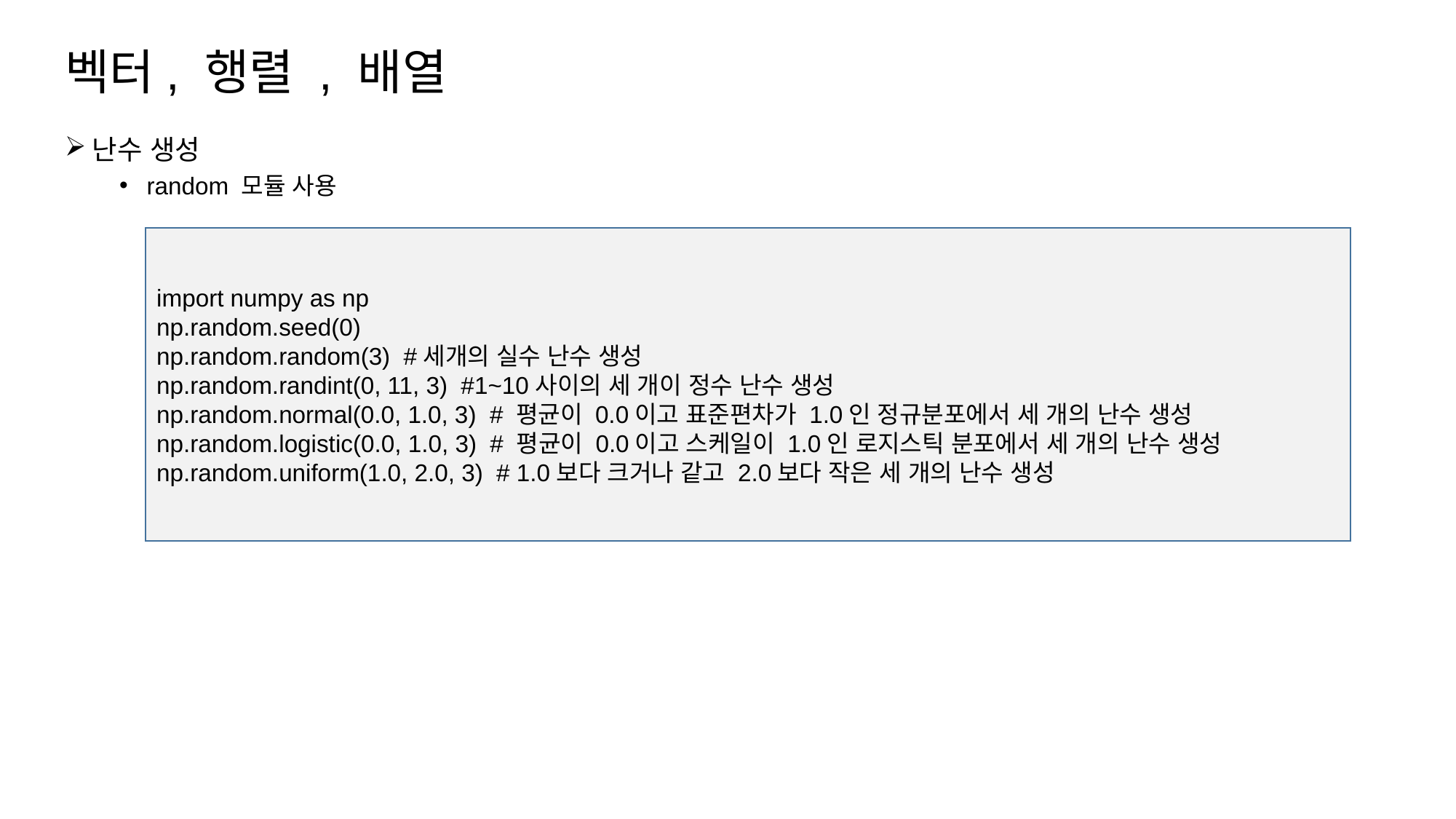

# 벡터, 행렬 , 배열
난수 생성
random 모듈 사용
import numpy as np
np.random.seed(0)
np.random.random(3)  #세개의 실수 난수 생성
np.random.randint(0, 11, 3)  #1~10사이의 세 개이 정수 난수 생성
np.random.normal(0.0, 1.0, 3)  # 평균이 0.0이고 표준편차가 1.0인 정규분포에서 세 개의 난수 생성
np.random.logistic(0.0, 1.0, 3)  # 평균이 0.0이고 스케일이 1.0인 로지스틱 분포에서 세 개의 난수 생성
np.random.uniform(1.0, 2.0, 3)  # 1.0보다 크거나 같고 2.0보다 작은 세 개의 난수 생성